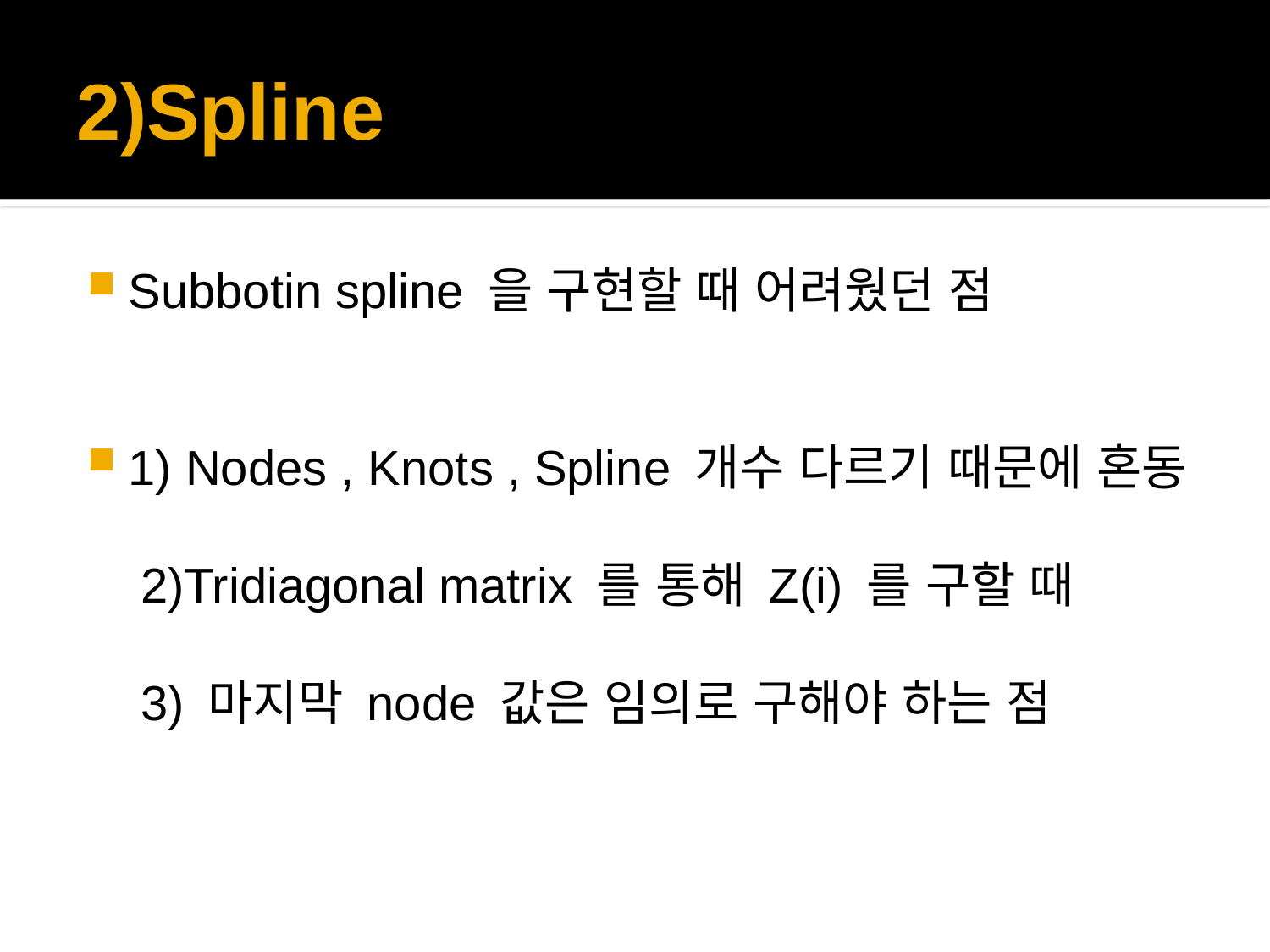

# 2)Spline
Subbotin spline 을 구현할 때 어려웠던 점

1) Nodes , Knots , Spline 개수 다르기 때문에 혼동

    2)Tridiagonal matrix 를 통해 Z(i) 를 구할 때

    3) 마지막 node 값은 임의로 구해야 하는 점